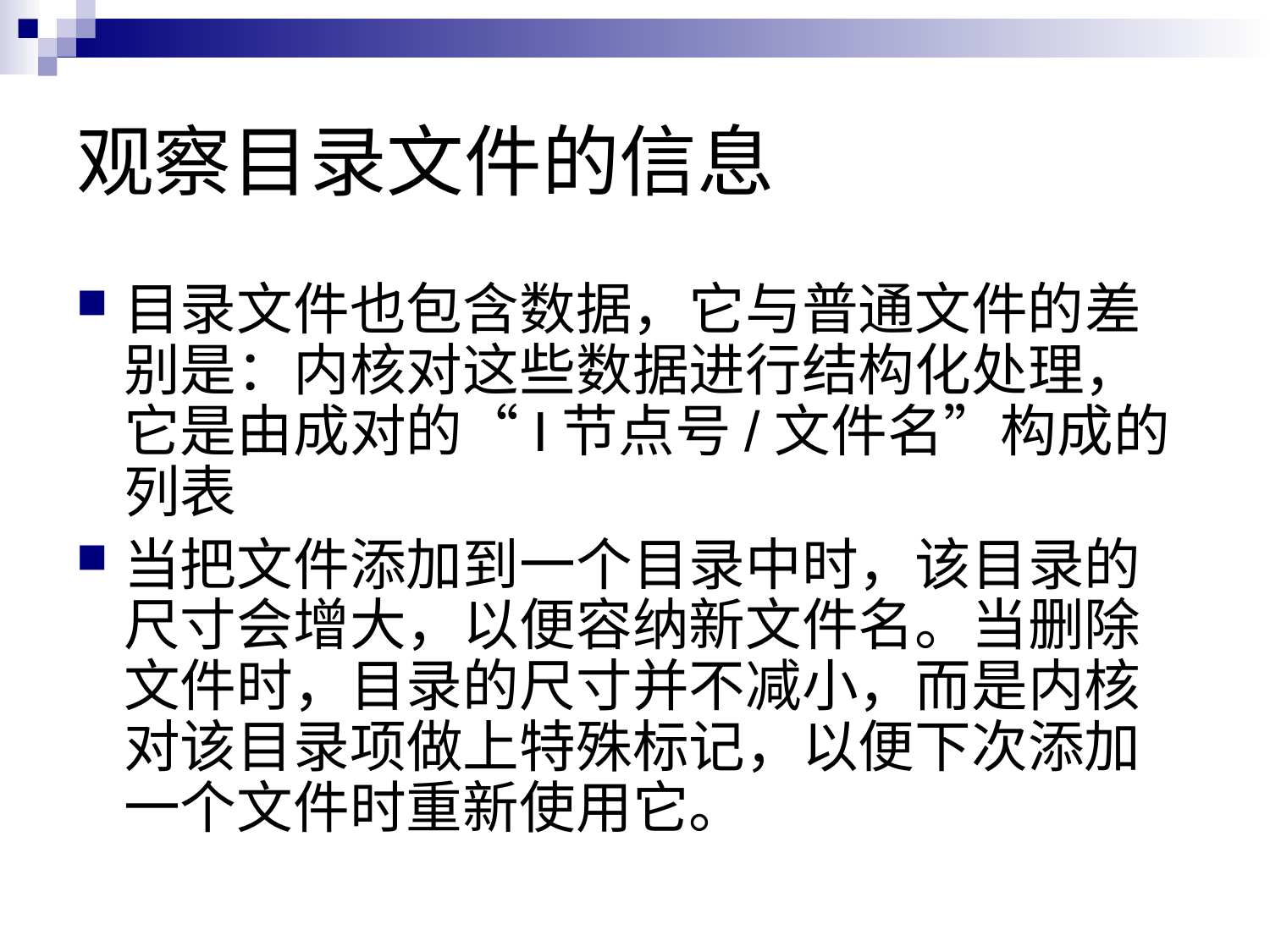

# 观察目录文件的信息
目录文件也包含数据，它与普通文件的差别是：内核对这些数据进行结构化处理，它是由成对的“I节点号/文件名”构成的列表
当把文件添加到一个目录中时，该目录的尺寸会增大，以便容纳新文件名。当删除文件时，目录的尺寸并不减小，而是内核对该目录项做上特殊标记，以便下次添加一个文件时重新使用它。